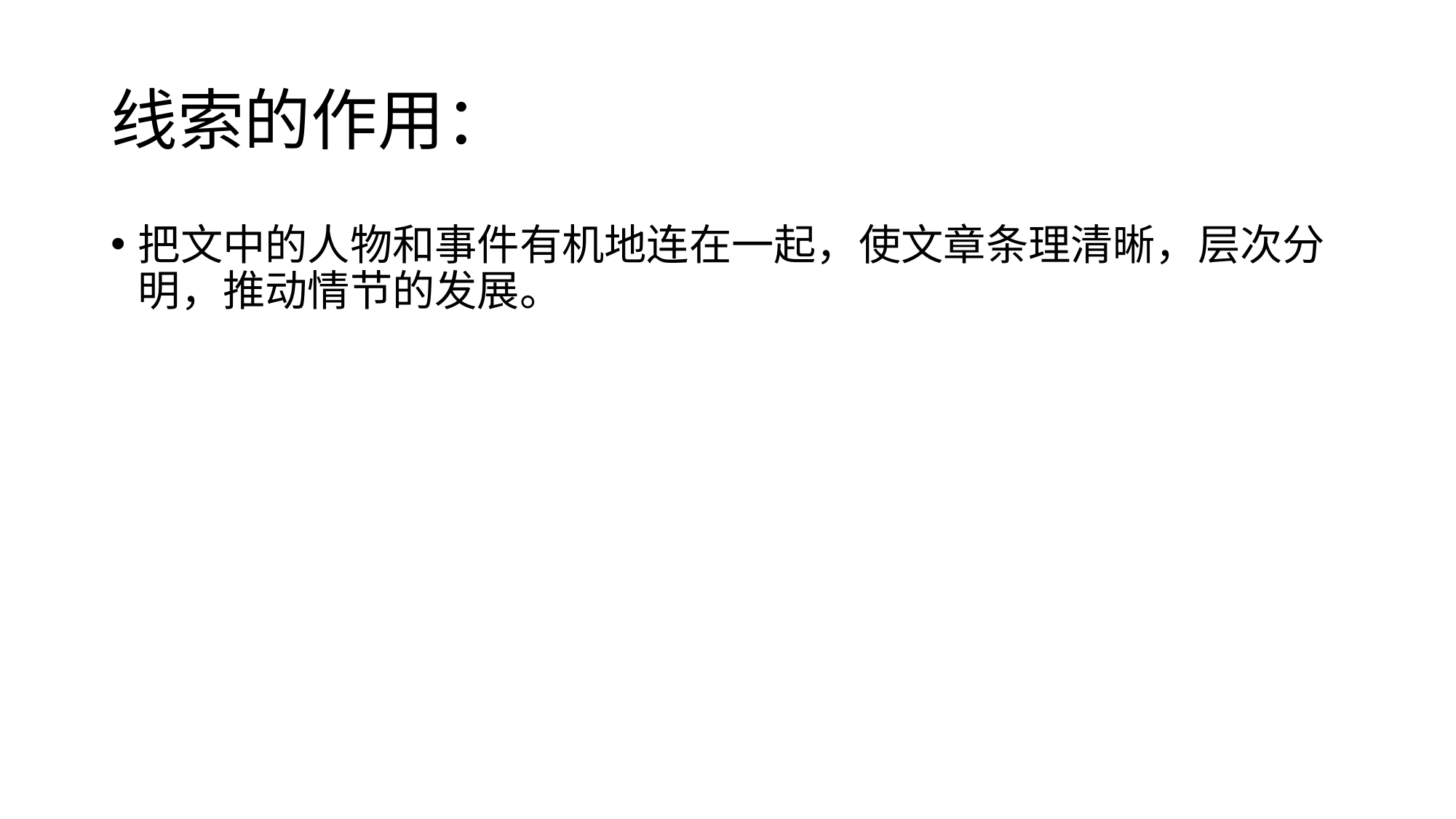

# 线索的作用：
把文中的人物和事件有机地连在一起，使文章条理清晰，层次分明，推动情节的发展。